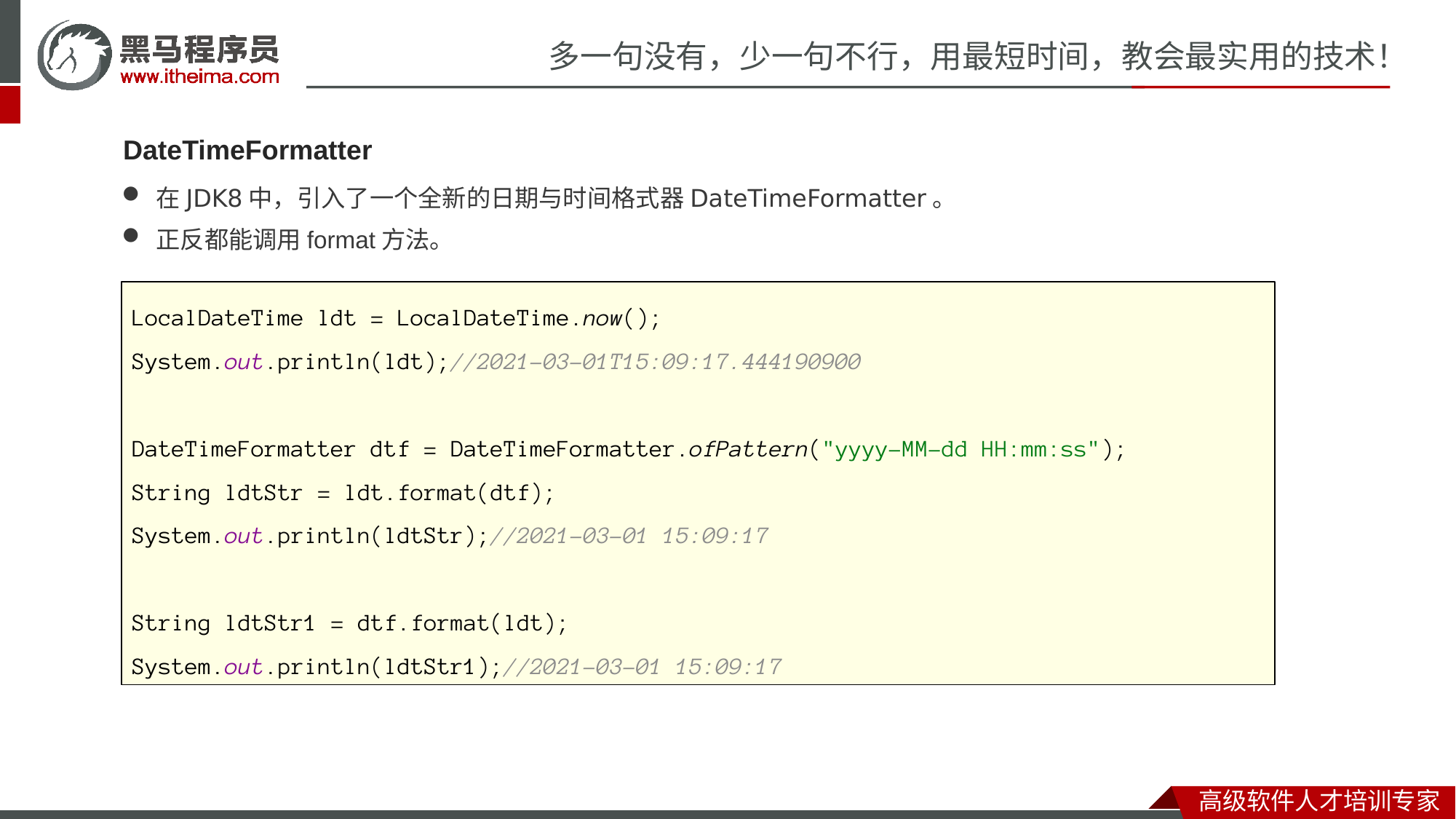

DateTimeFormatter
在JDK8中，引入了一个全新的日期与时间格式器DateTimeFormatter。
正反都能调用format方法。
LocalDateTime ldt = LocalDateTime.now();
System.out.println(ldt);//2021-03-01T15:09:17.444190900
DateTimeFormatter dtf = DateTimeFormatter.ofPattern("yyyy-MM-dd HH:mm:ss");
String ldtStr = ldt.format(dtf);
System.out.println(ldtStr);//2021-03-01 15:09:17
String ldtStr1 = dtf.format(ldt);
System.out.println(ldtStr1);//2021-03-01 15:09:17